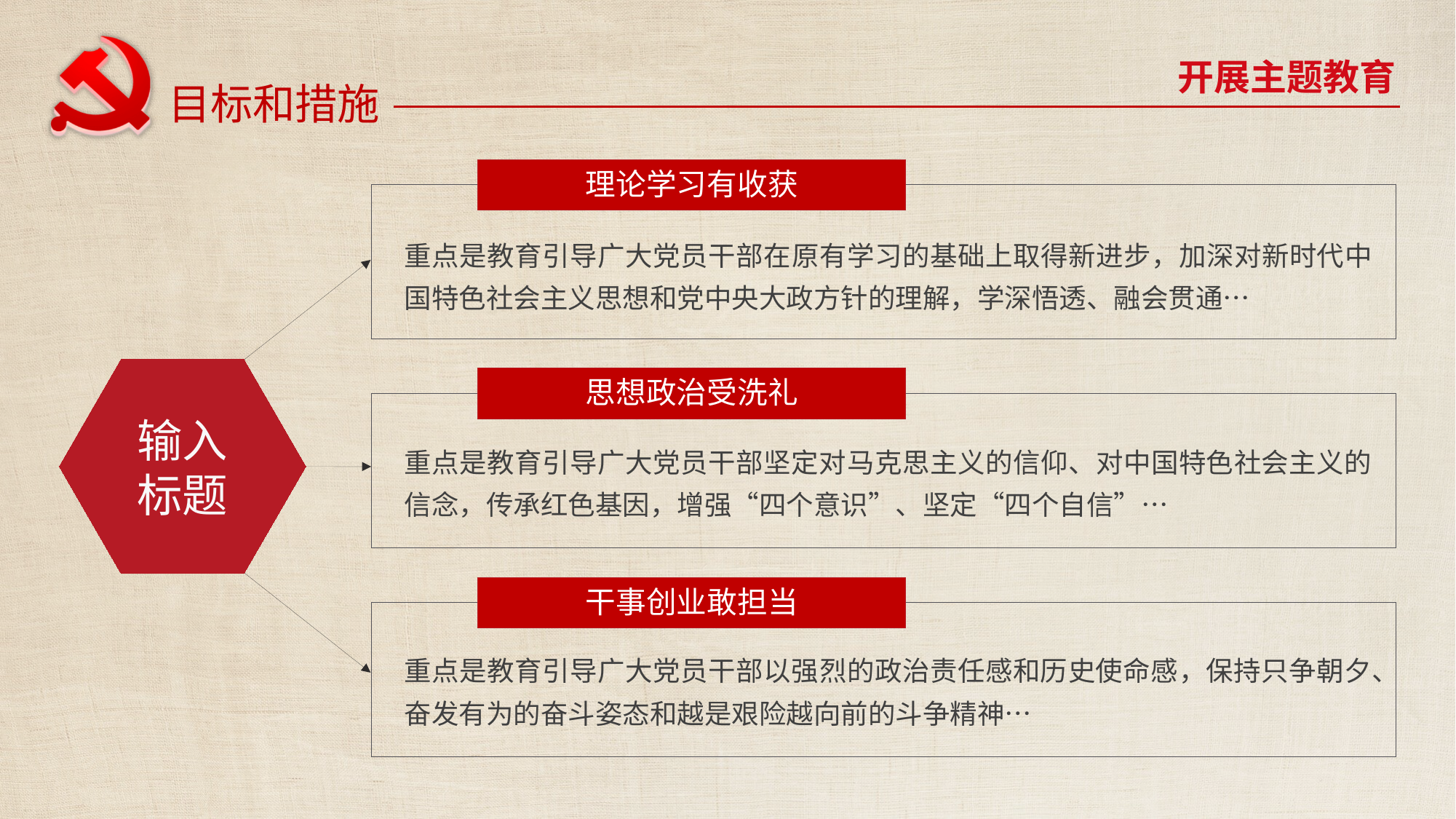

开展主题教育
目标和措施
理论学习有收获

重点是教育引导广大党员干部在原有学习的基础上取得新进步，加深对新时代中国特色社会主义思想和党中央大政方针的理解，学深悟透、融会贯通…

输入
标题
思想政治受洗礼

重点是教育引导广大党员干部坚定对马克思主义的信仰、对中国特色社会主义的信念，传承红色基因，增强“四个意识”、坚定“四个自信”…

干事创业敢担当

重点是教育引导广大党员干部以强烈的政治责任感和历史使命感，保持只争朝夕、奋发有为的奋斗姿态和越是艰险越向前的斗争精神…